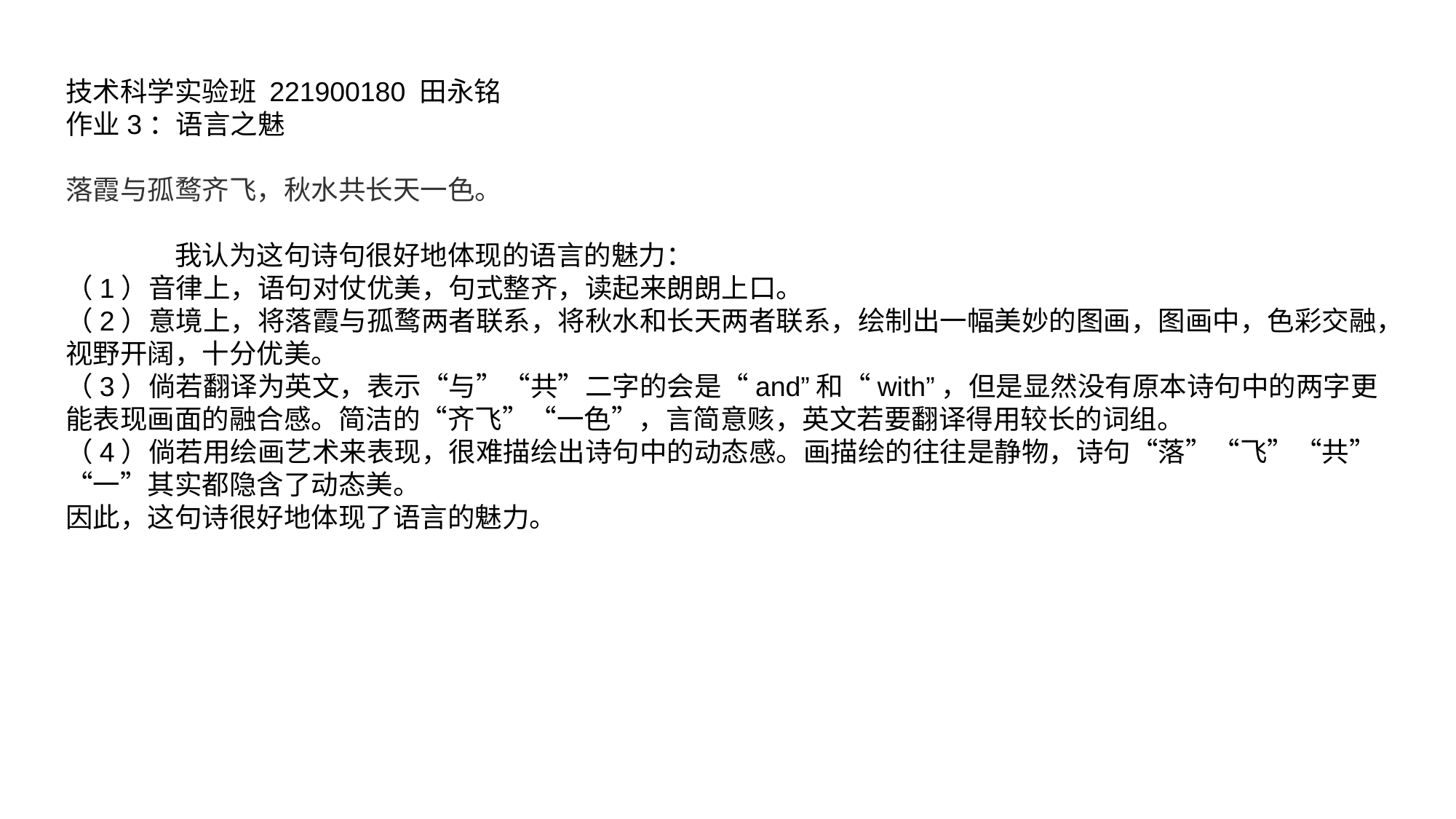

技术科学实验班 221900180 田永铭
作业3：语言之魅

落霞与孤鹜齐飞，秋水共长天一色。

	我认为这句诗句很好地体现的语言的魅力：
（1）音律上，语句对仗优美，句式整齐，读起来朗朗上口。
（2）意境上，将落霞与孤鹜两者联系，将秋水和长天两者联系，绘制出一幅美妙的图画，图画中，色彩交融，视野开阔，十分优美。
（3）倘若翻译为英文，表示“与”“共”二字的会是“and”和“with”，但是显然没有原本诗句中的两字更能表现画面的融合感。简洁的“齐飞”“一色”，言简意赅，英文若要翻译得用较长的词组。
（4）倘若用绘画艺术来表现，很难描绘出诗句中的动态感。画描绘的往往是静物，诗句“落”“飞”“共”“一”其实都隐含了动态美。
因此，这句诗很好地体现了语言的魅力。